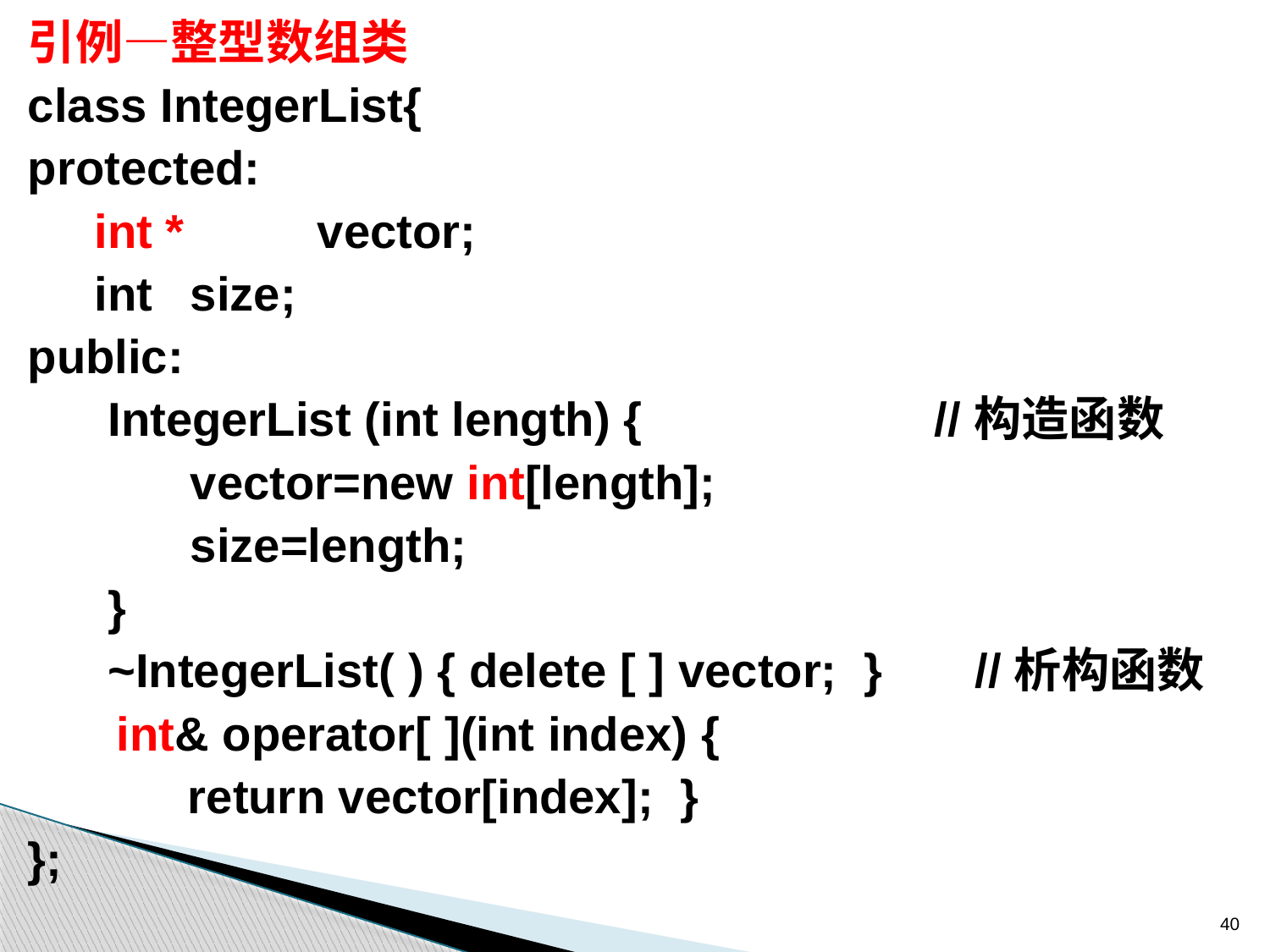

引例—整型数组类
class IntegerList{
protected:
     int * 	vector;
     int 	size;
public:
      IntegerList (int length) {                      //构造函数
          	vector=new int[length];
          	size=length;
      }
      ~IntegerList( ) { delete [ ] vector;  }       //析构函数
	    int& operator[ ](int index) {
            return vector[index];  }
};

40